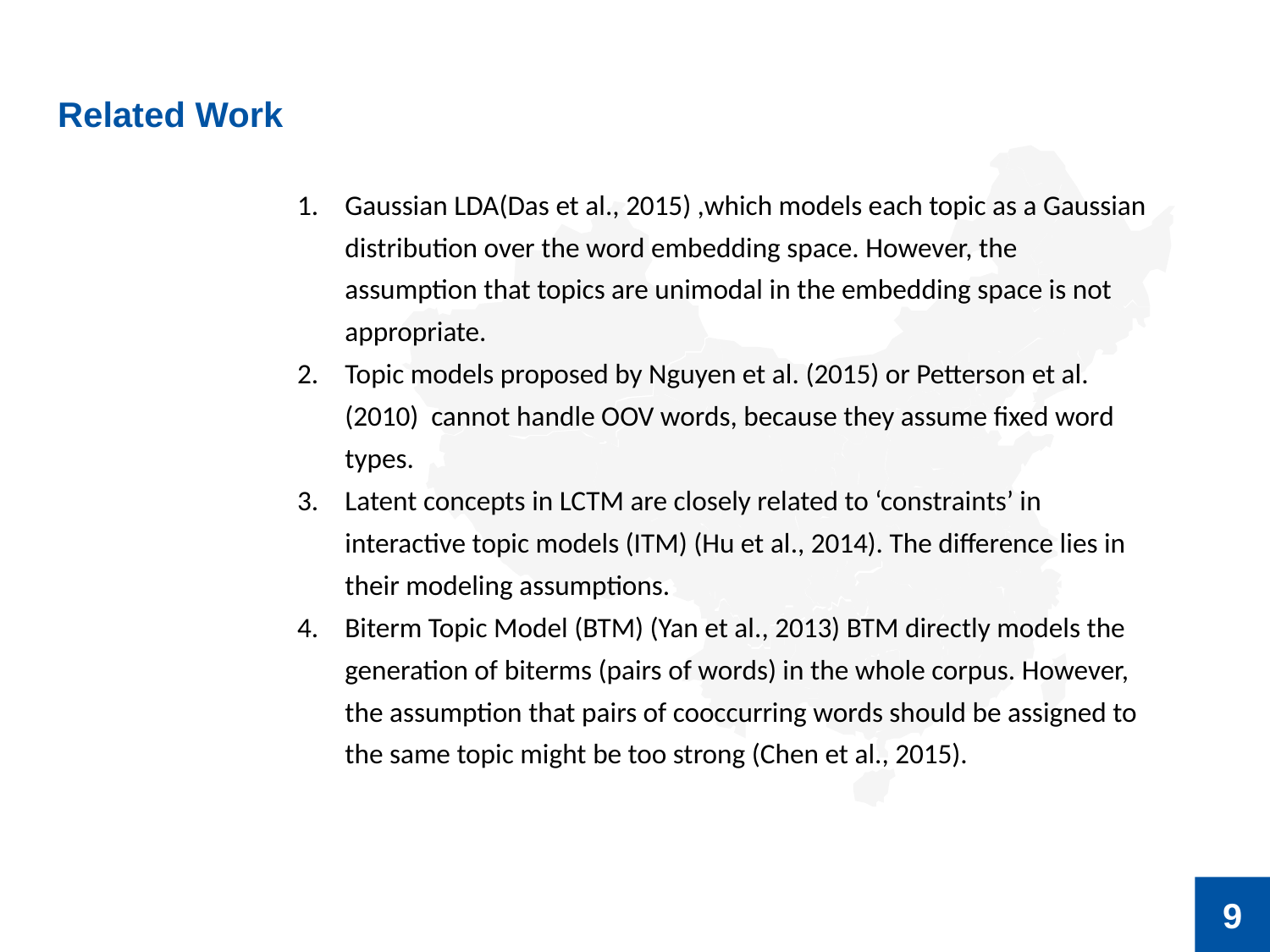

目 录
Contents
Related Work
Gaussian LDA(Das et al., 2015) ,which models each topic as a Gaussian distribution over the word embedding space. However, the assumption that topics are unimodal in the embedding space is not appropriate.
Topic models proposed by Nguyen et al. (2015) or Petterson et al. (2010)  cannot handle OOV words, because they assume fixed word types.
Latent concepts in LCTM are closely related to ‘constraints’ in interactive topic models (ITM) (Hu et al., 2014). The difference lies in their modeling assumptions.
Biterm Topic Model (BTM) (Yan et al., 2013) BTM directly models the generation of biterms (pairs of words) in the whole corpus. However, the assumption that pairs of cooccurring words should be assigned to the same topic might be too strong (Chen et al., 2015).
9